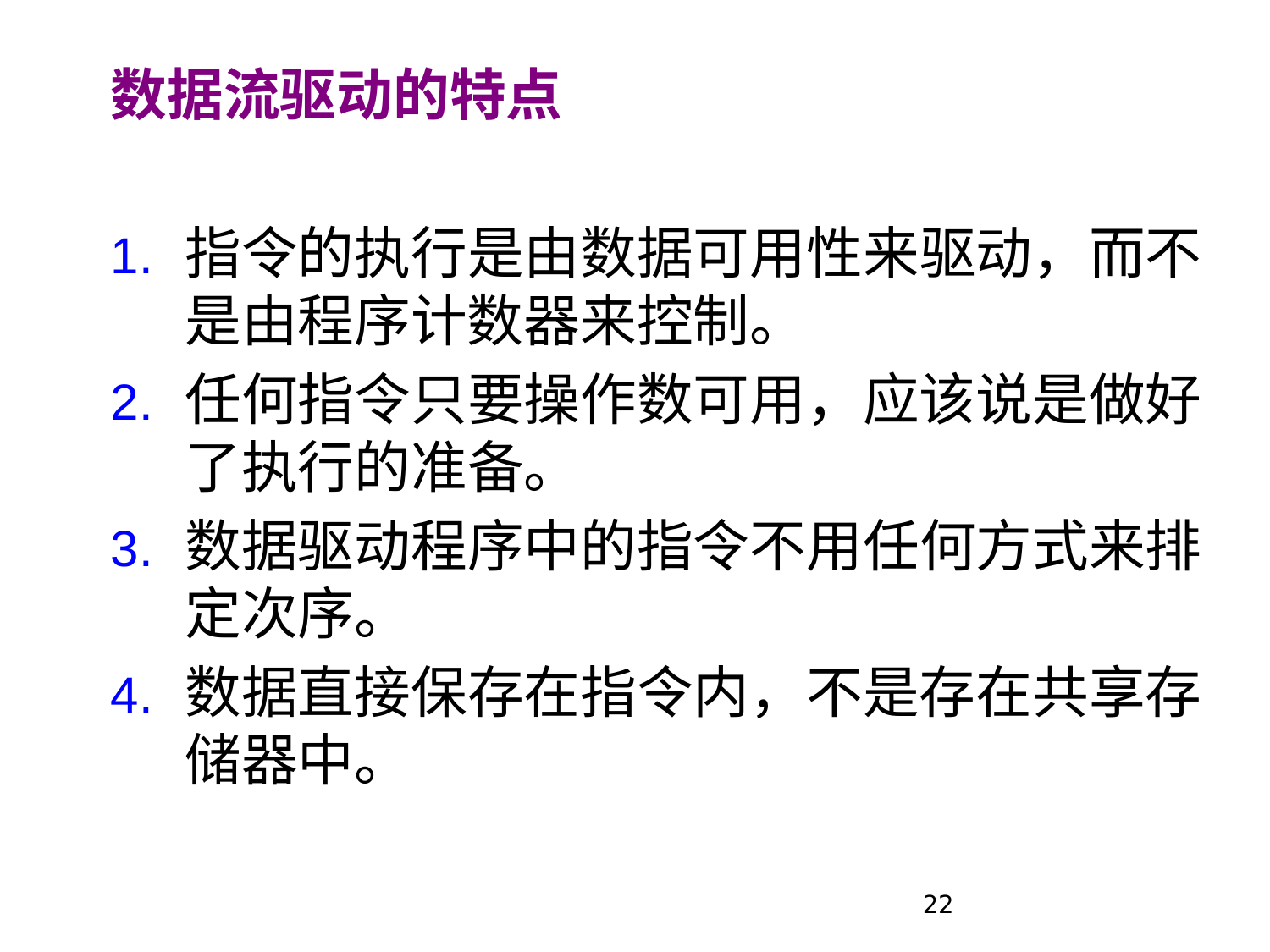

数据流驱动的特点

指令的执行是由数据可用性来驱动，而不是由程序计数器来控制。
任何指令只要操作数可用，应该说是做好了执行的准备。
数据驱动程序中的指令不用任何方式来排定次序。
数据直接保存在指令内，不是存在共享存储器中。
22